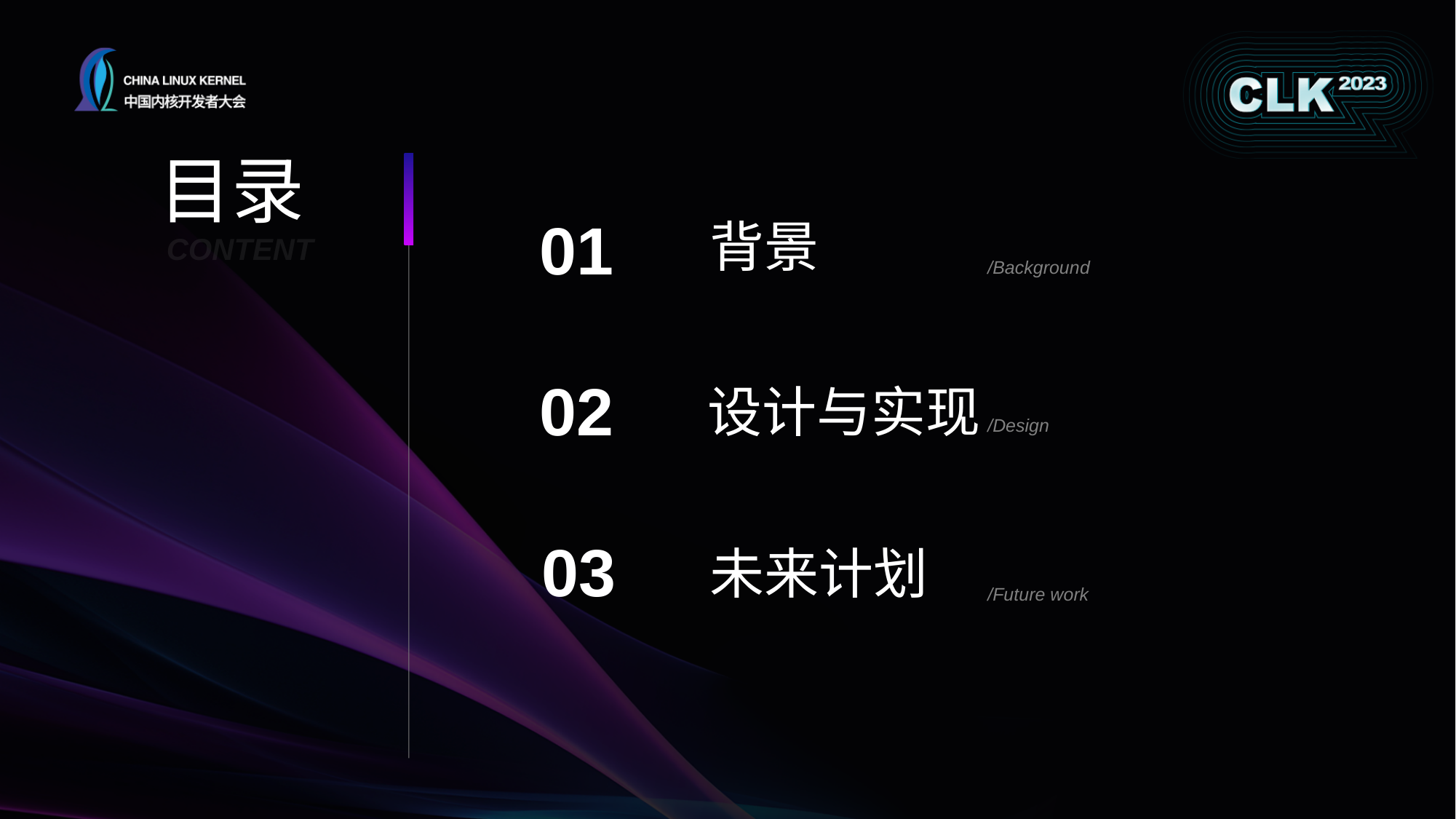

目录

01
背景
CONTENT
/Background
02
设计与实现
/Design
03
未来计划
/Future work